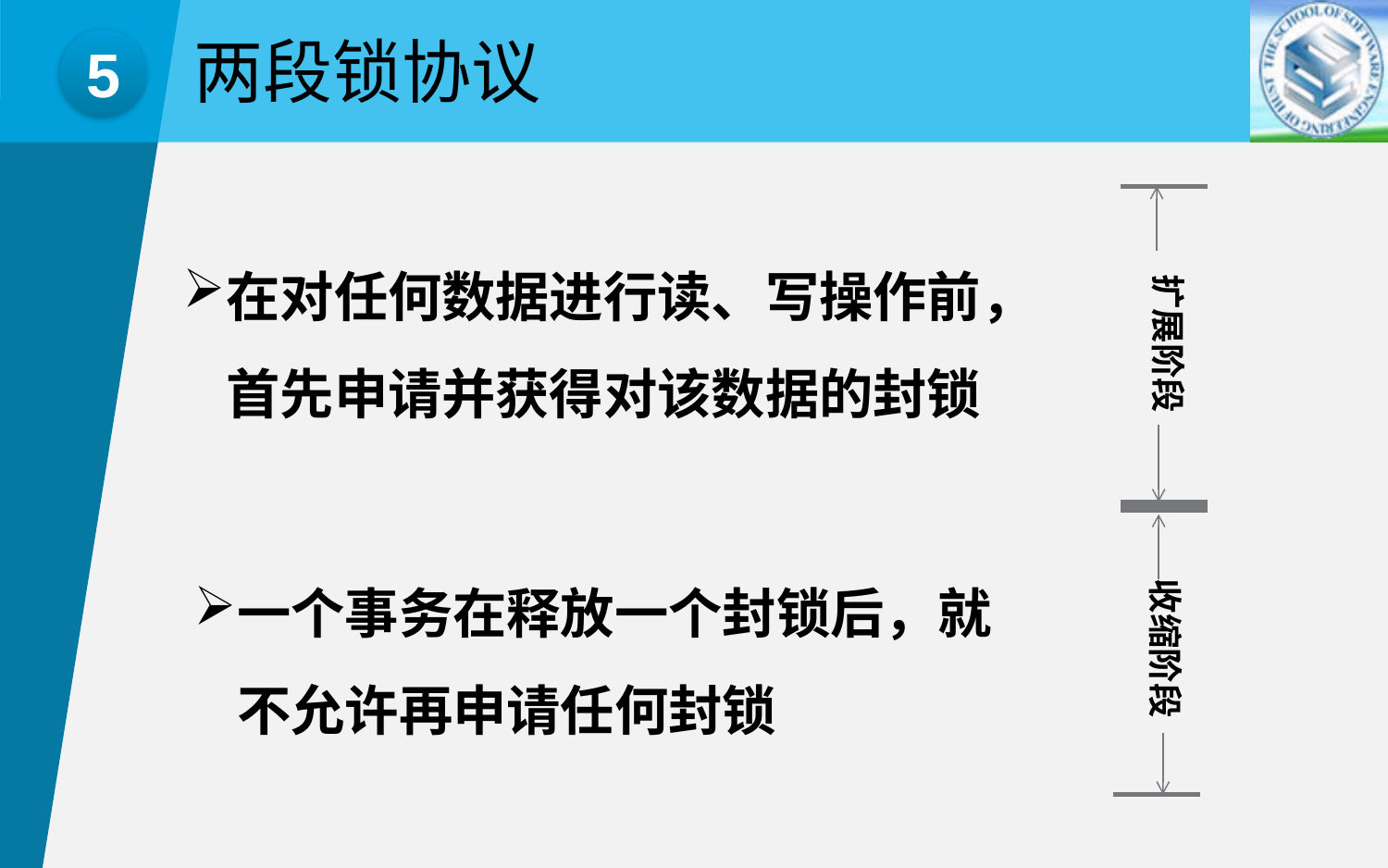

两段锁协议
5
扩展阶段
收缩阶段
在对任何数据进行读、写操作前，首先申请并获得对该数据的封锁
一个事务在释放一个封锁后，就不允许再申请任何封锁